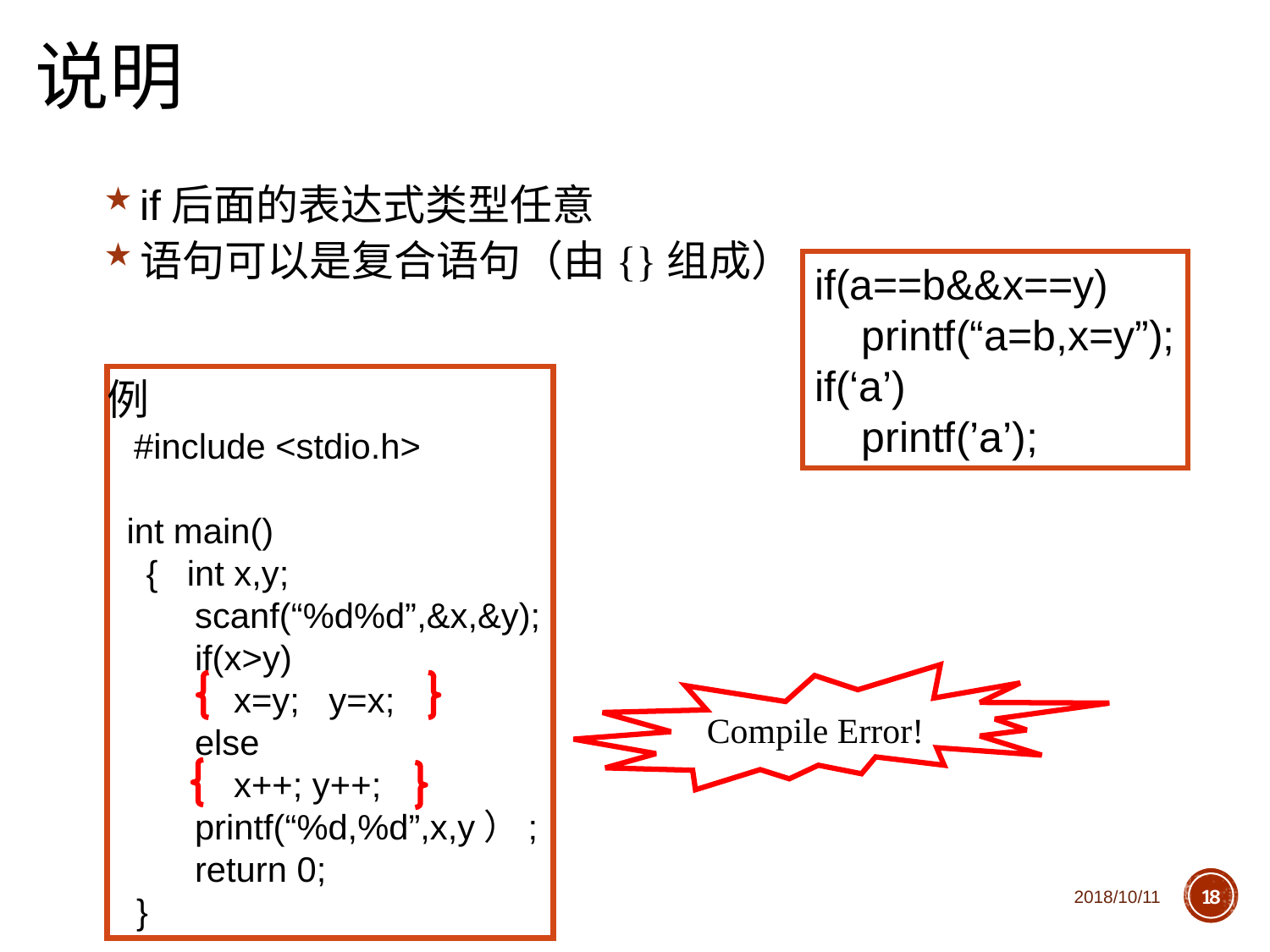

# 说明
if后面的表达式类型任意
语句可以是复合语句（由{}组成）

 if(a==b&&x==y)
     printf(“a=b,x=y”);
 if(‘a’)
     printf(’a’);

例
   #include <stdio.h>

  int main()
    {   int x,y;
         scanf(“%d%d”,&x,&y);
         if(x>y)
             x=y;   y=x;
         else
             x++; y++;
         printf(“%d,%d”,x,y）;
         return 0;
   }
Compile Error!

2018/10/11
18